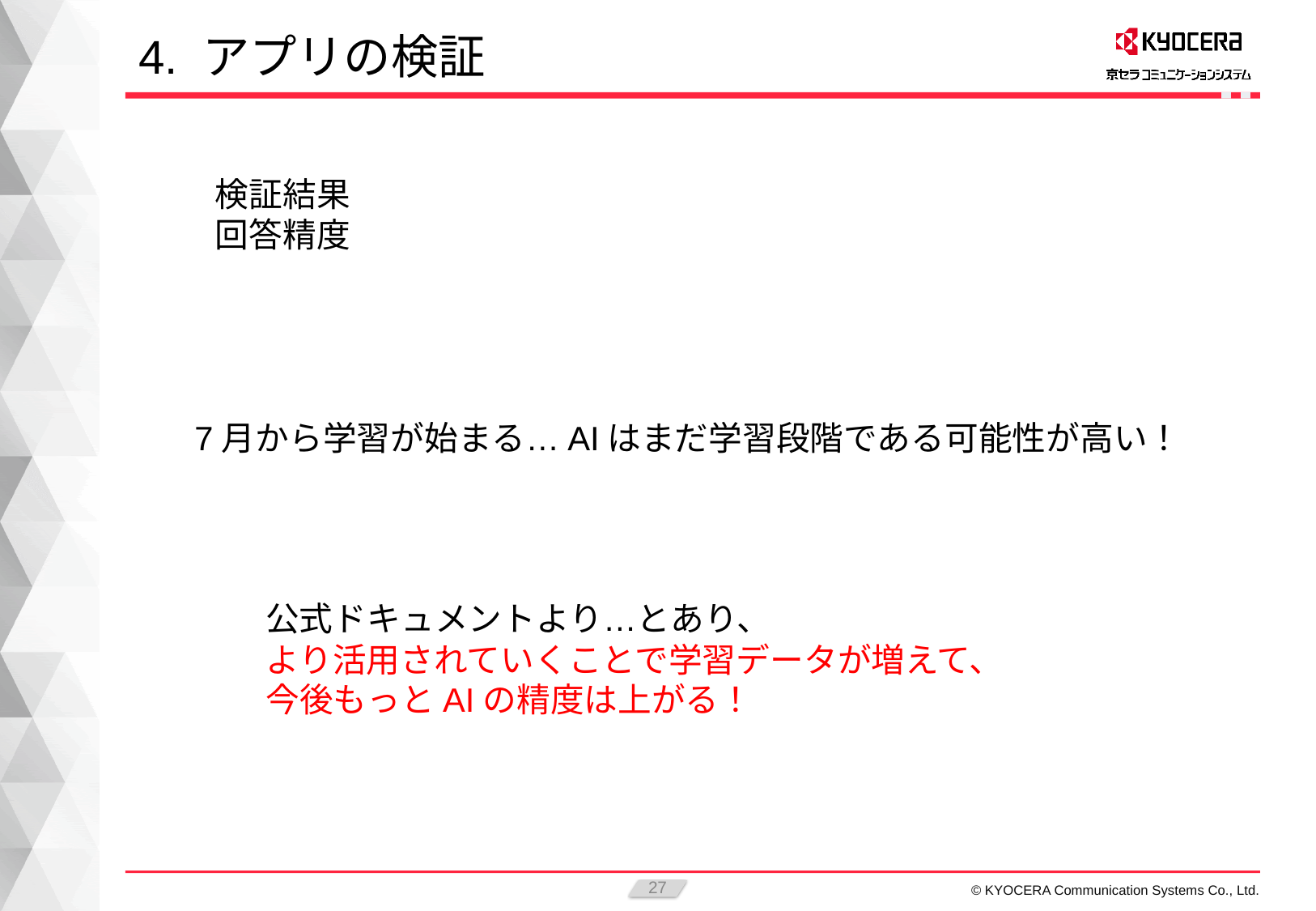

# 4. アプリの検証
検証結果
回答精度
7月から学習が始まる…AIはまだ学習段階である可能性が高い！
公式ドキュメントより…とあり、
より活用されていくことで学習データが増えて、
今後もっとAIの精度は上がる！
27